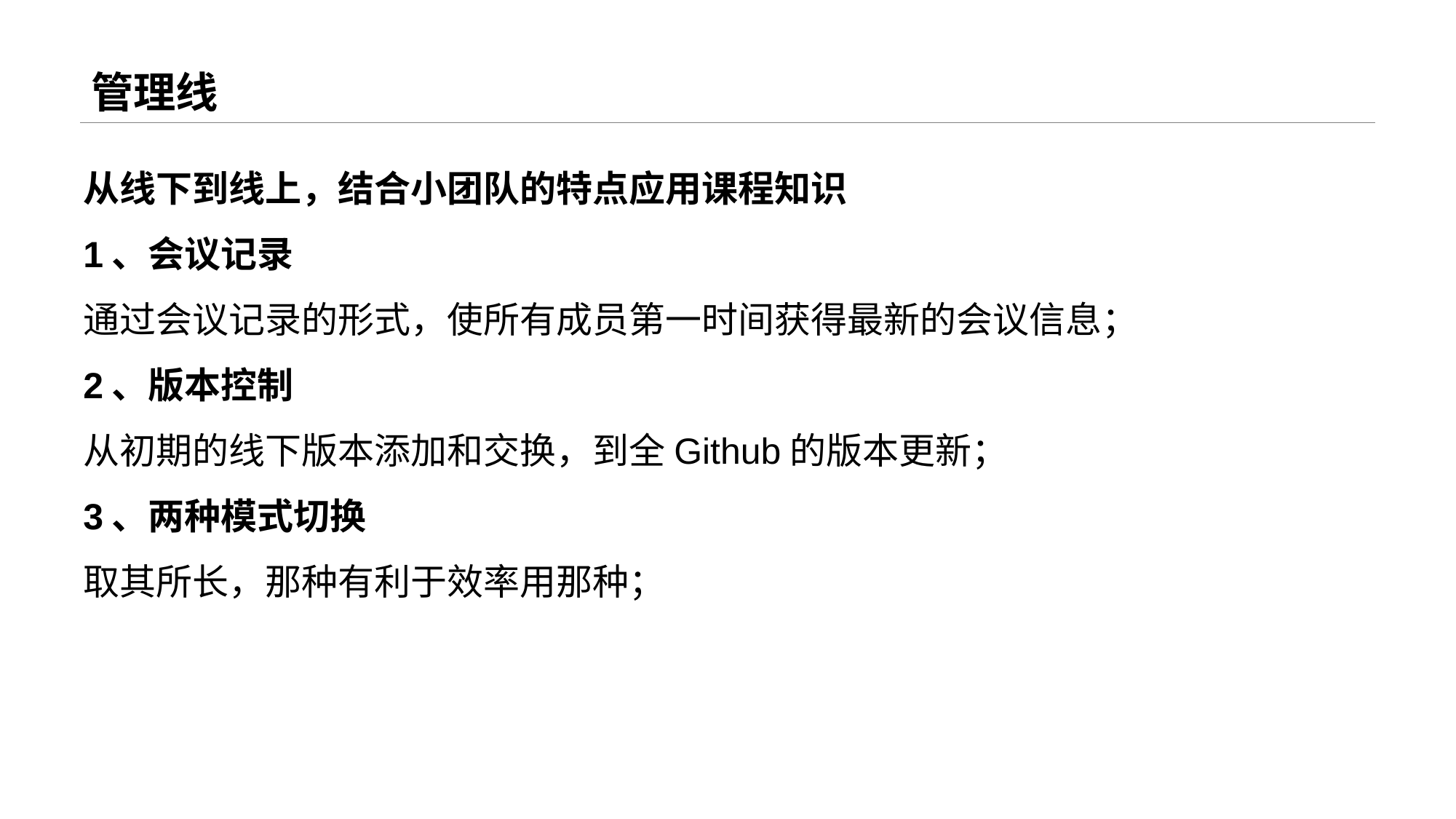

# 管理线
从线下到线上，结合小团队的特点应用课程知识
1、会议记录
通过会议记录的形式，使所有成员第一时间获得最新的会议信息；
2、版本控制
从初期的线下版本添加和交换，到全Github的版本更新；
3、两种模式切换
取其所长，那种有利于效率用那种；